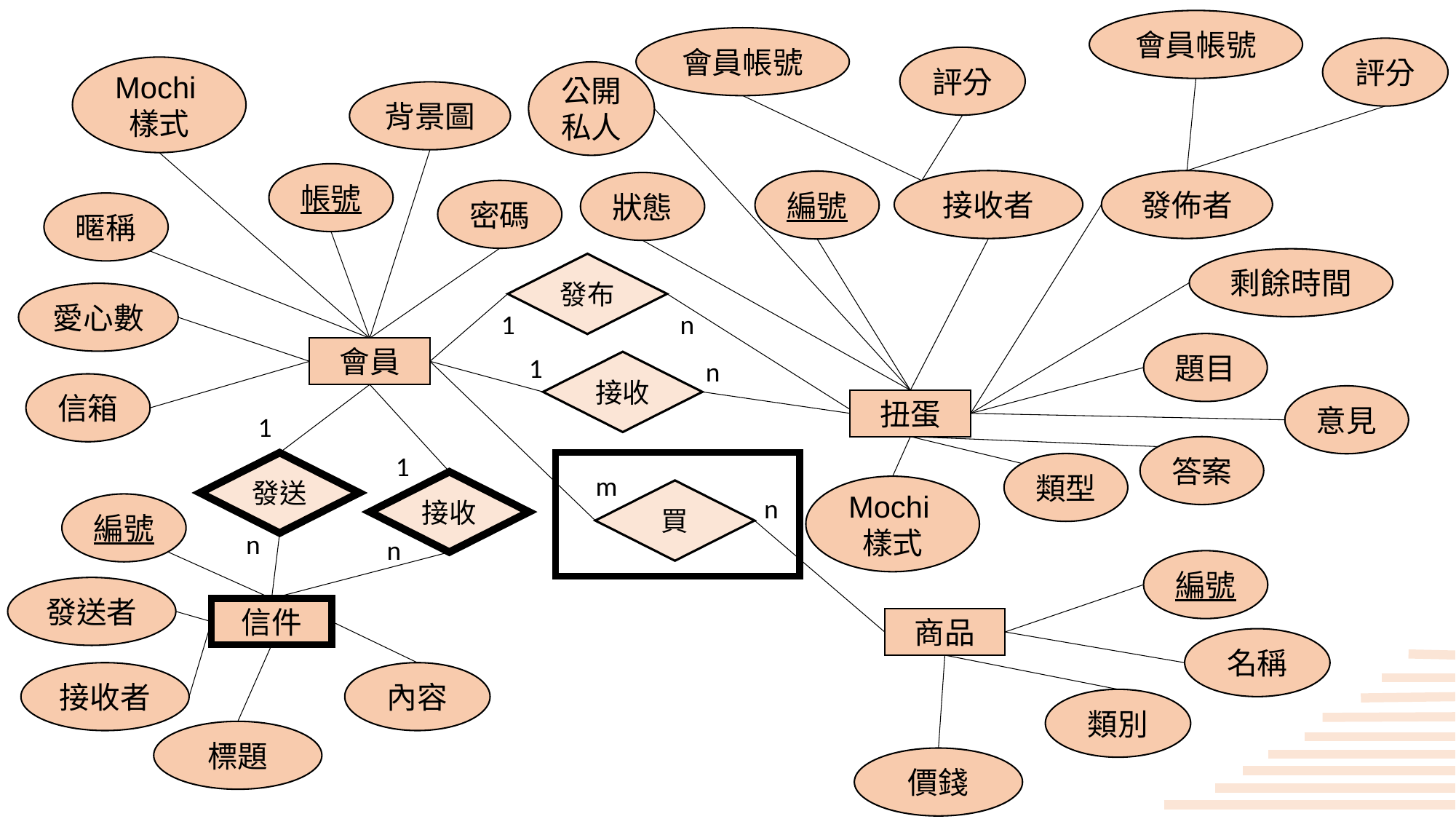

會員帳號
會員帳號
評分
評分
Mochi樣式
公開私人
背景圖
帳號
接收者
發佈者
編號
狀態
密碼
暱稱
剩餘時間
發布
愛心數
1
n
題目
會員
1
n
接收
信箱
意見
扭蛋
1
答案
1

發送
類型
m

接收
Mochi樣式
買
n
編號
n
n
編號
發送者
信件
商品
名稱
接收者
內容
類別
標題
價錢